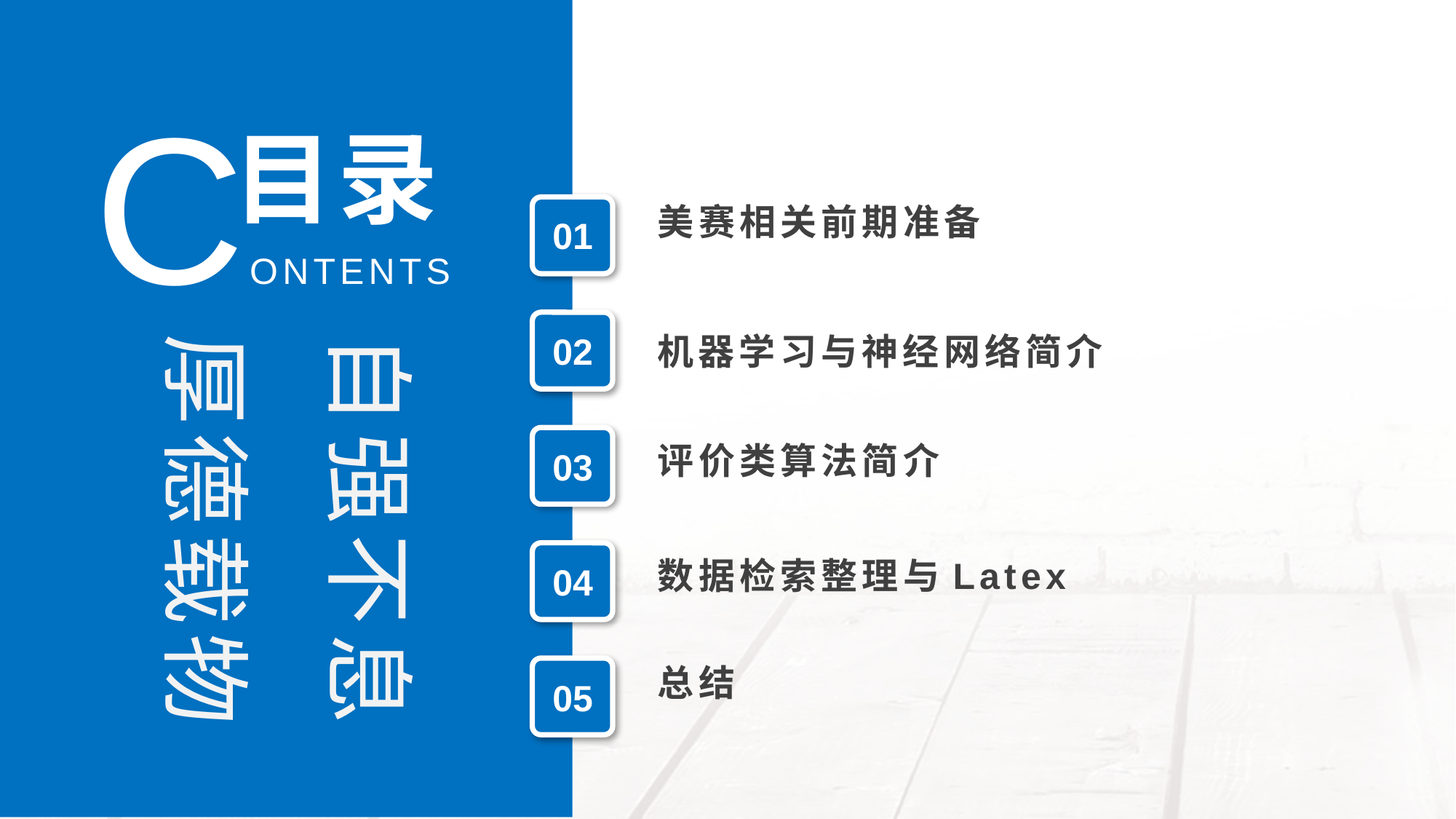

CONTENTS
目录
美赛相关前期准备

01

02
自强不息
厚德载物
机器学习与神经网络简介

03
评价类算法简介

04
数据检索整理与Latex
总结

05